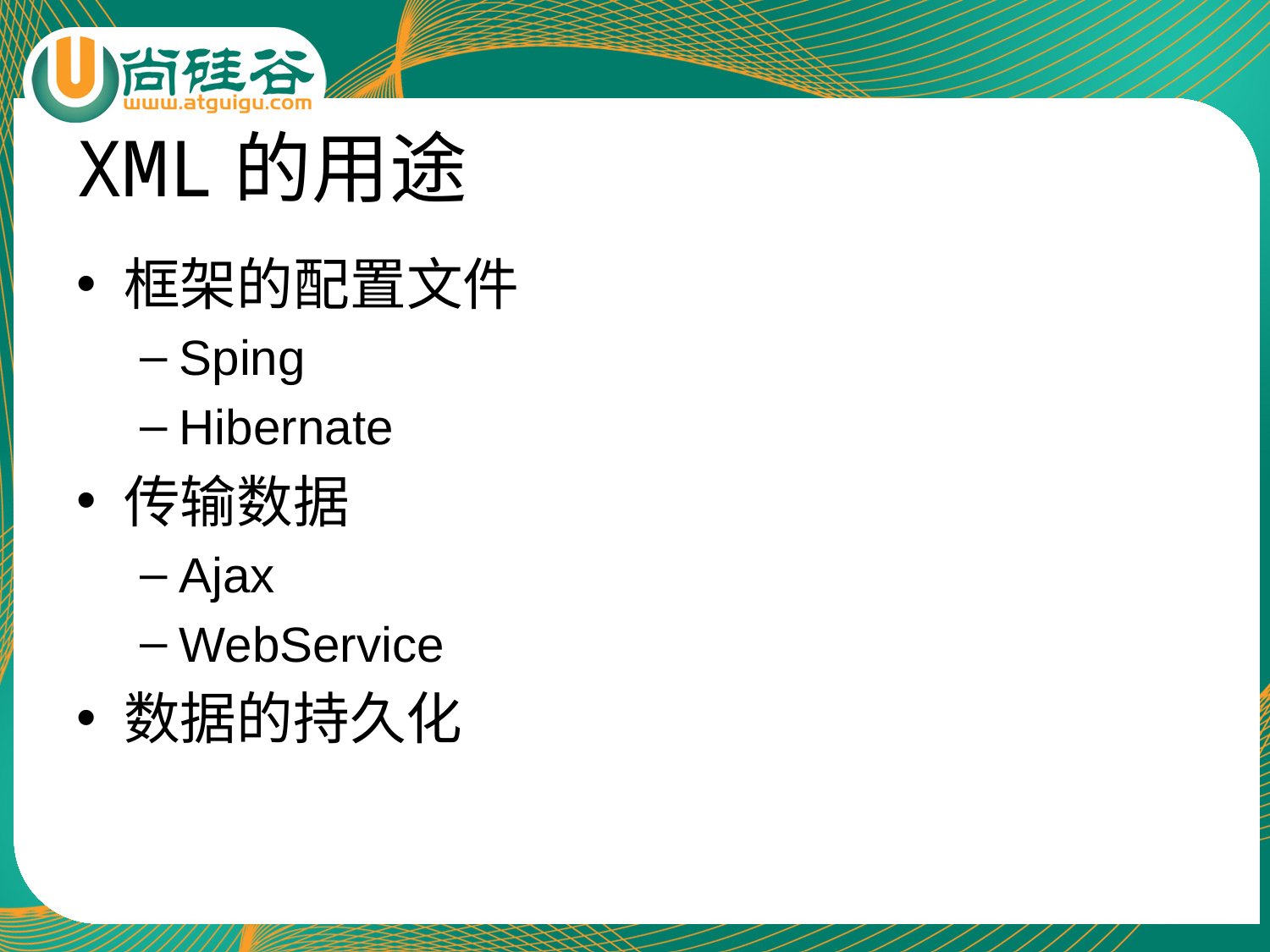

# XML的用途
框架的配置文件
Sping
Hibernate
传输数据
Ajax
WebService
数据的持久化